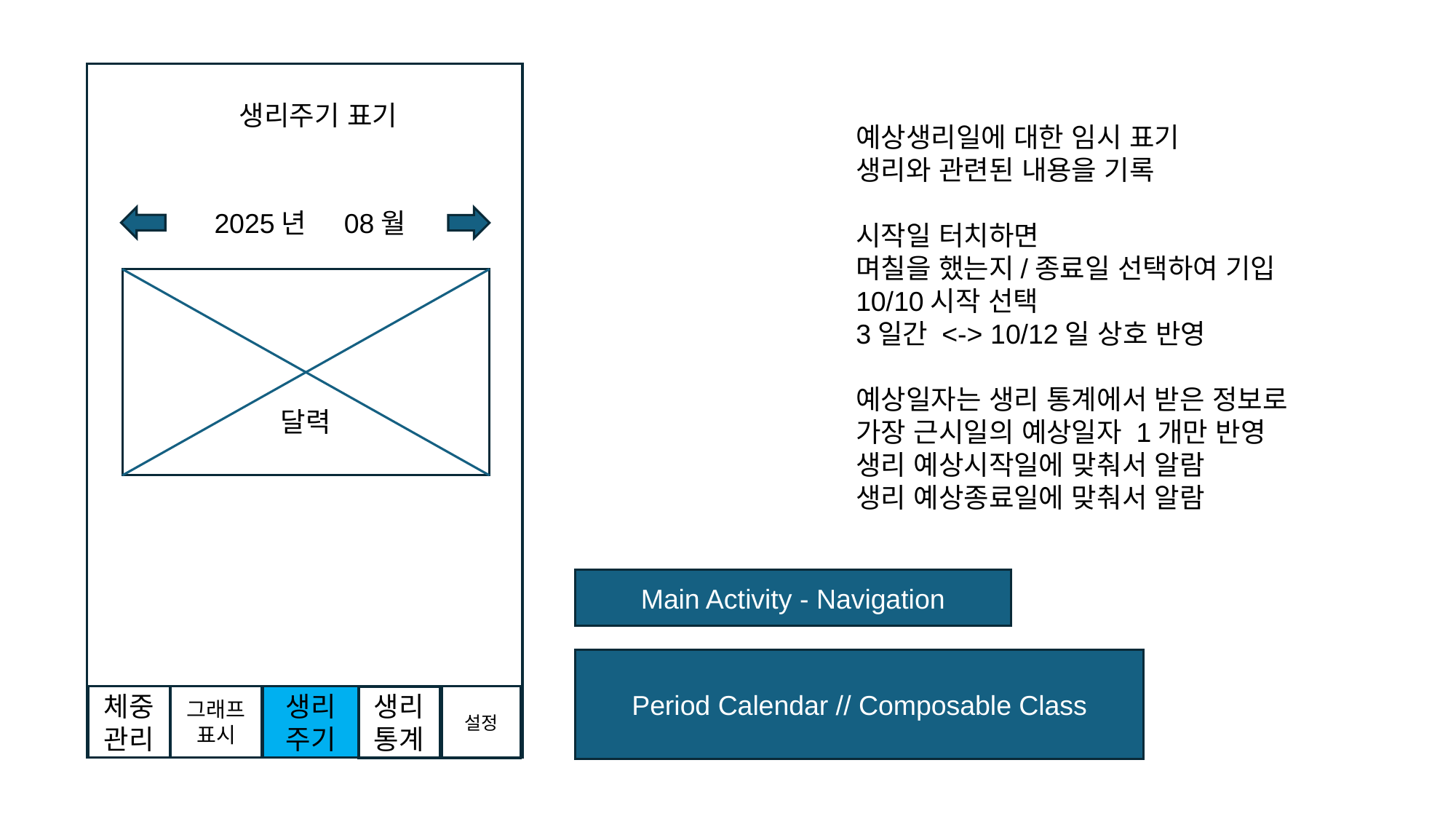

생리주기 표기
예상생리일에 대한 임시 표기
생리와 관련된 내용을 기록

시작일 터치하면
며칠을 했는지/종료일 선택하여 기입
10/10시작 선택
3일간 <-> 10/12일 상호 반영

예상일자는 생리 통계에서 받은 정보로
가장 근시일의 예상일자 1개만 반영
생리 예상시작일에 맞춰서 알람
생리 예상종료일에 맞춰서 알람
2025년
08월

달력
Main Activity - Navigation
Period Calendar // Composable Class
그래프
표시
생리
주기
설정
체중
관리
생리
통계